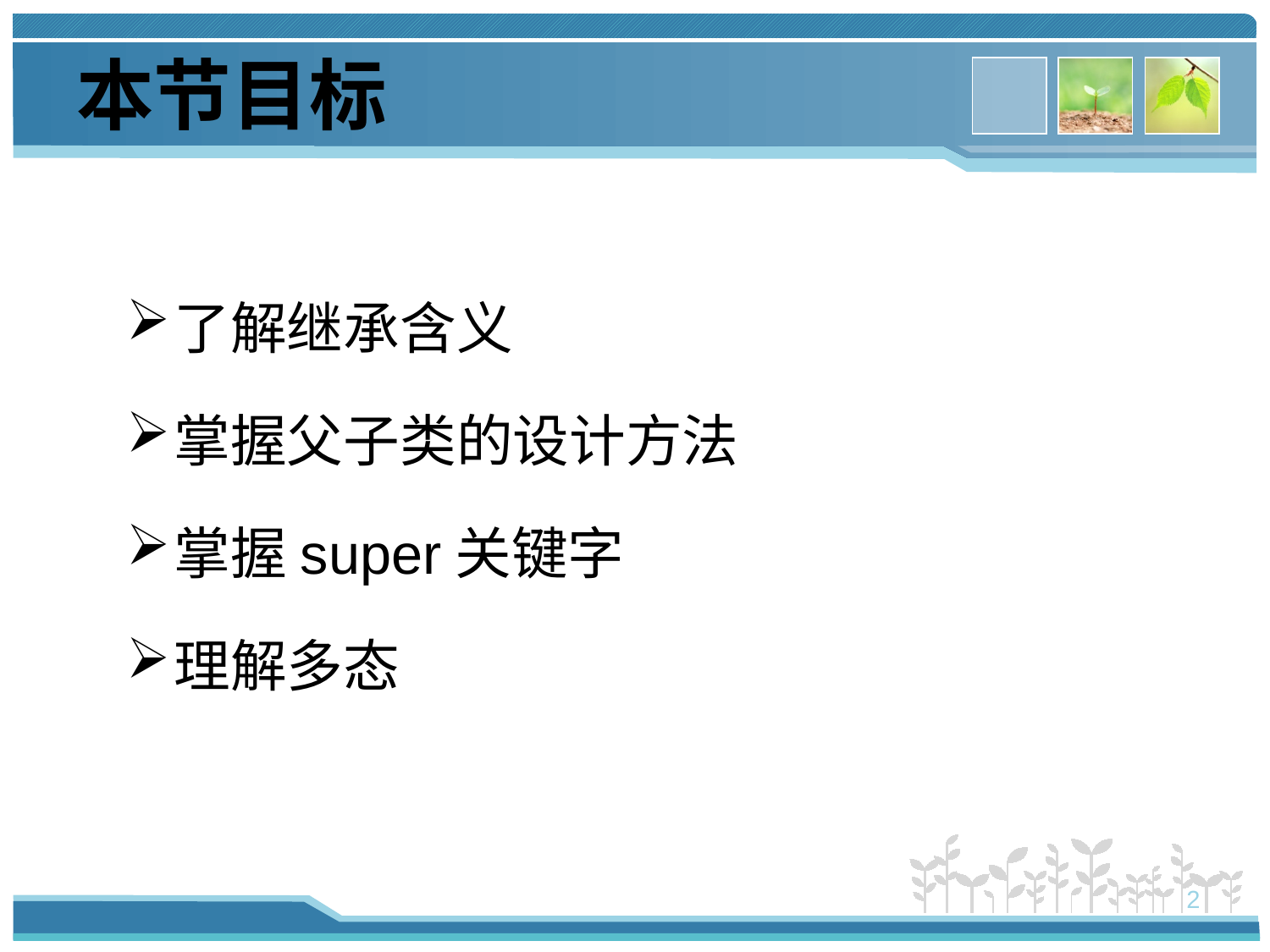

# 本节目标
了解继承含义
掌握父子类的设计方法
掌握super关键字
理解多态
2